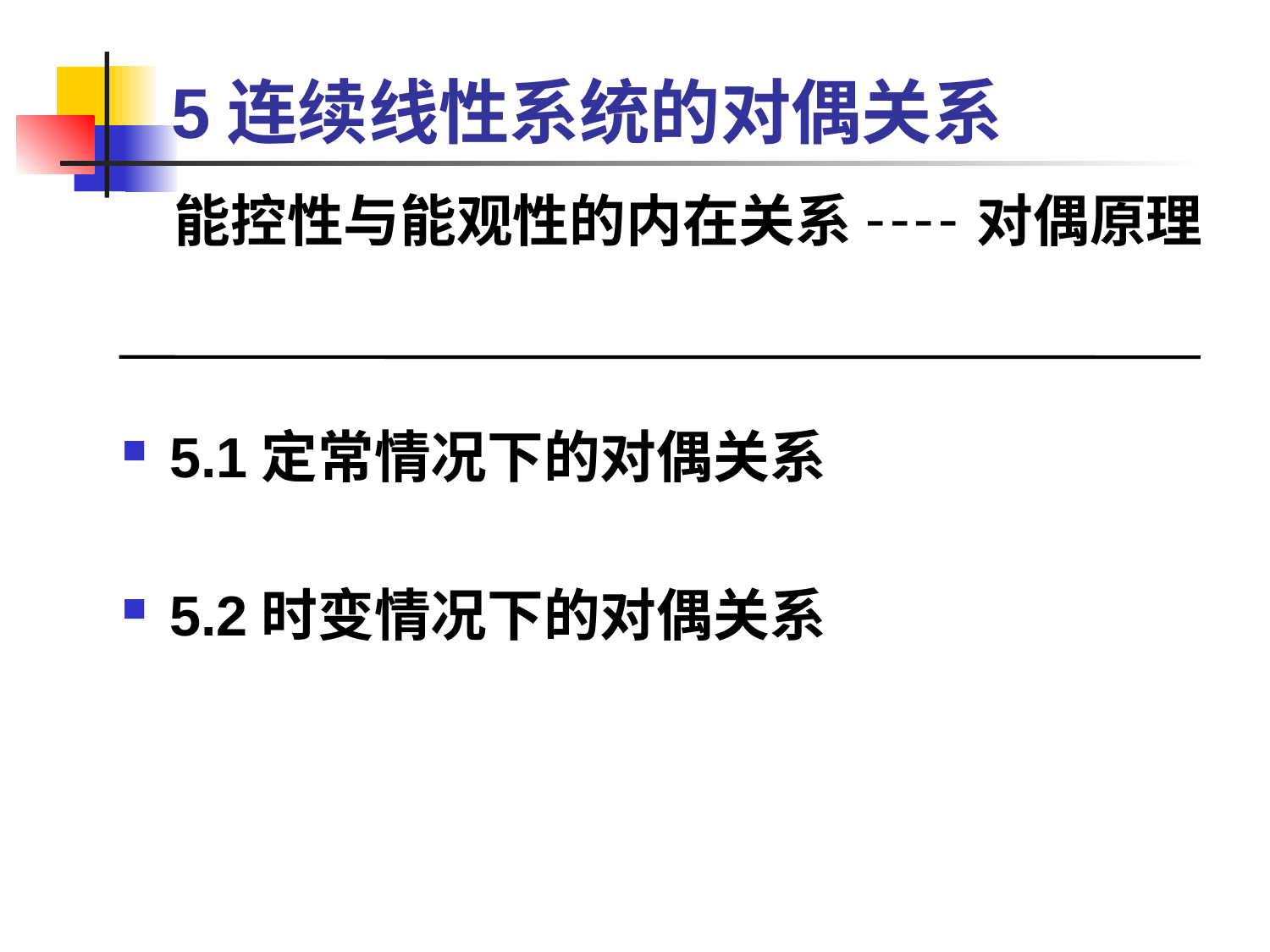

# 5连续线性系统的对偶关系
   能控性与能观性的内在关系----对偶原理

5.1定常情况下的对偶关系

5.2时变情况下的对偶关系